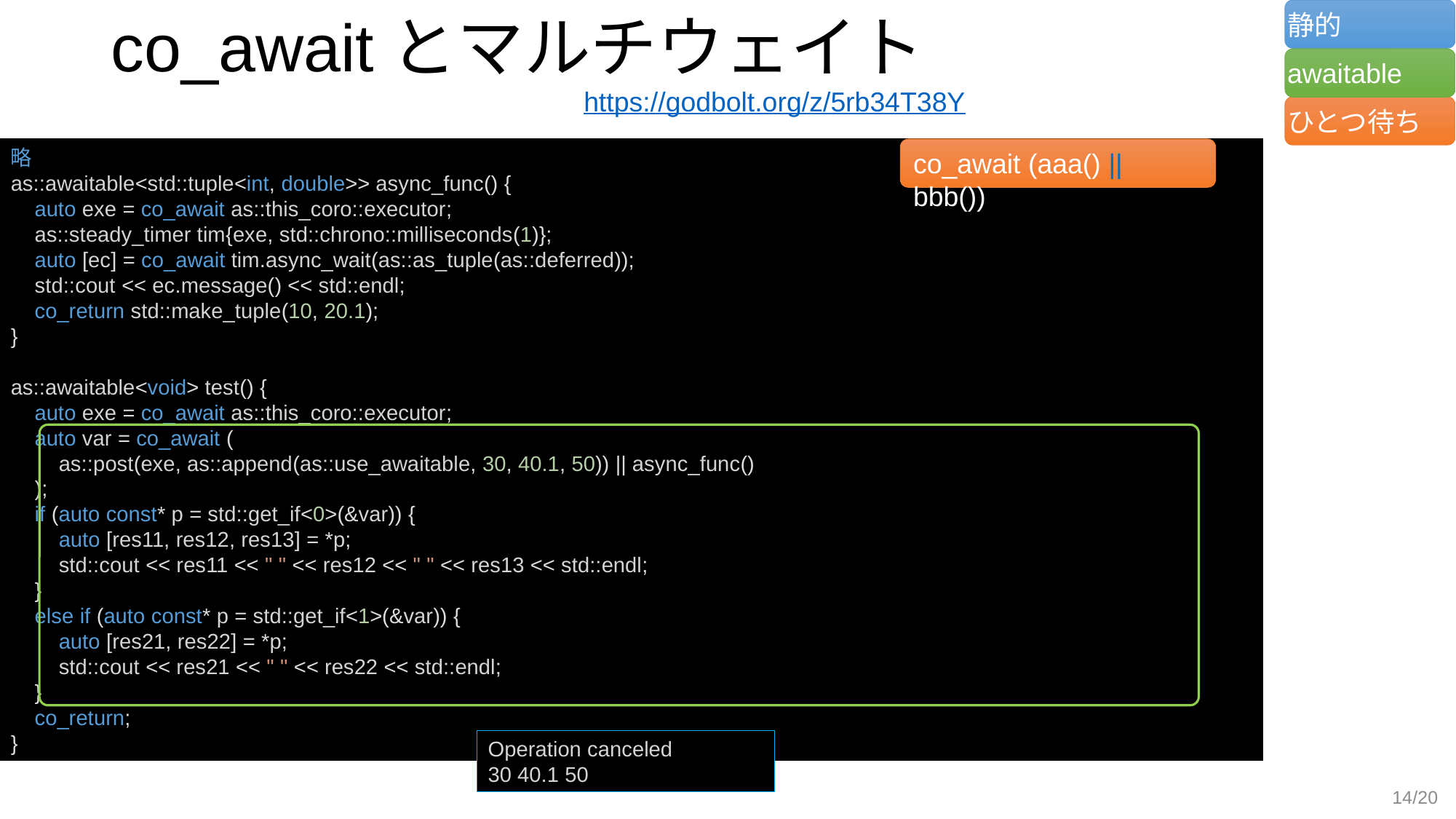

静的
# co_awaitとマルチウェイト
awaitable
https://godbolt.org/z/5rb34T38Y
ひとつ待ち
略
as::awaitable<std::tuple<int, double>> async_func() {
    auto exe = co_await as::this_coro::executor;
    as::steady_timer tim{exe, std::chrono::milliseconds(1)};
    auto [ec] = co_await tim.async_wait(as::as_tuple(as::deferred));
    std::cout << ec.message() << std::endl;
    co_return std::make_tuple(10, 20.1);
}
as::awaitable<void> test() {
    auto exe = co_await as::this_coro::executor;
    auto var = co_await (
        as::post(exe, as::append(as::use_awaitable, 30, 40.1, 50)) || async_func()
    );
    if (auto const* p = std::get_if<0>(&var)) {
        auto [res11, res12, res13] = *p;
        std::cout << res11 << " " << res12 << " " << res13 << std::endl;
    }
    else if (auto const* p = std::get_if<1>(&var)) {
        auto [res21, res22] = *p;
        std::cout << res21 << " " << res22 << std::endl;
    }
    co_return;
}
co_await (aaa() || bbb())

Operation canceled
30 40.1 50
14/20